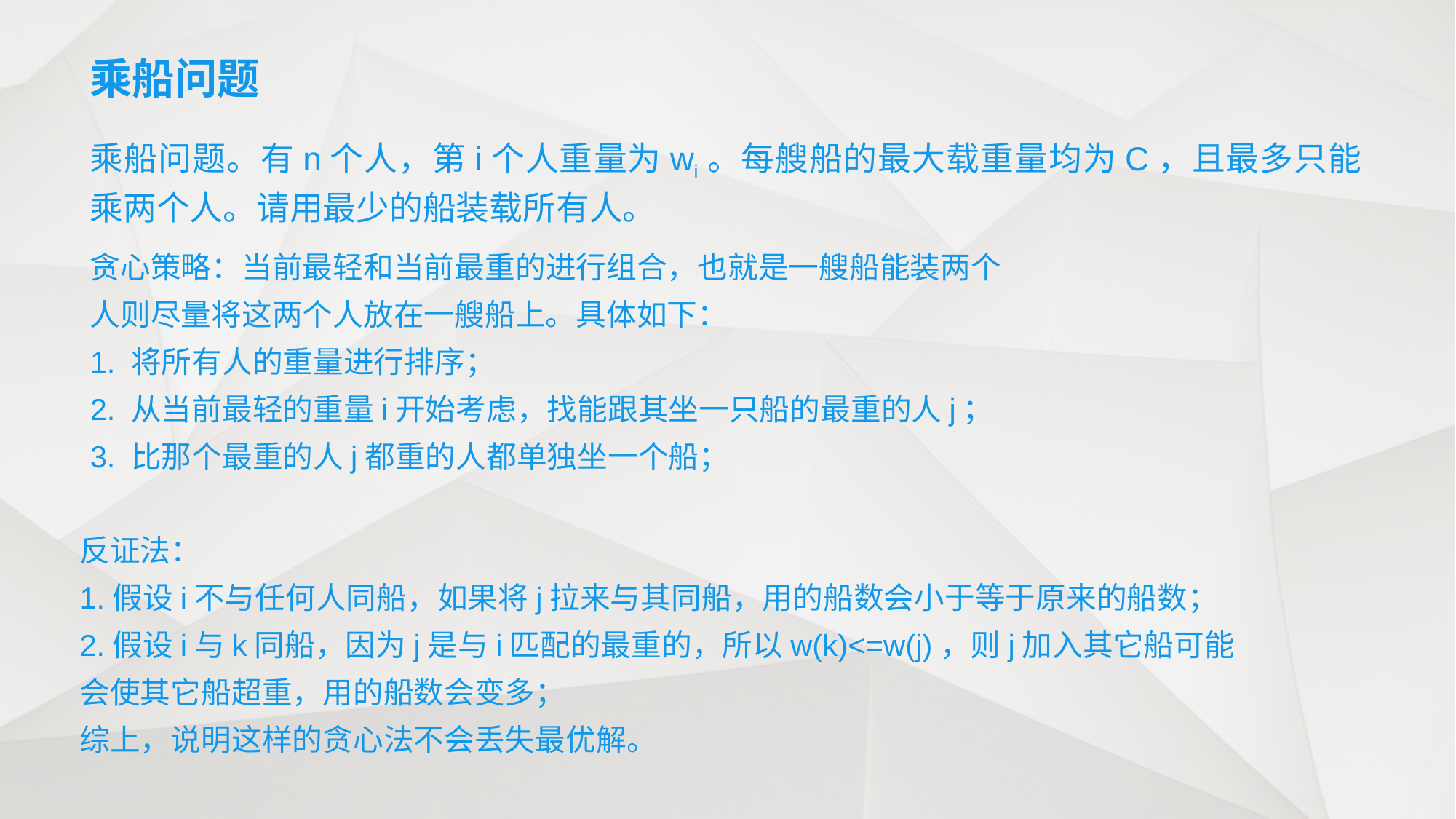

# 乘船问题
乘船问题。有n个人，第i个人重量为wi。每艘船的最大载重量均为C，且最多只能乘两个人。请用最少的船装载所有人。
贪心策略：当前最轻和当前最重的进行组合，也就是一艘船能装两个人则尽量将这两个人放在一艘船上。具体如下：
1. 将所有人的重量进行排序；
2. 从当前最轻的重量i开始考虑，找能跟其坐一只船的最重的人j；
3. 比那个最重的人j都重的人都单独坐一个船；
反证法：
1.假设i不与任何人同船，如果将j拉来与其同船，用的船数会小于等于原来的船数；
2.假设i与k同船，因为j是与i匹配的最重的，所以w(k)<=w(j)，则j加入其它船可能会使其它船超重，用的船数会变多；
综上，说明这样的贪心法不会丢失最优解。